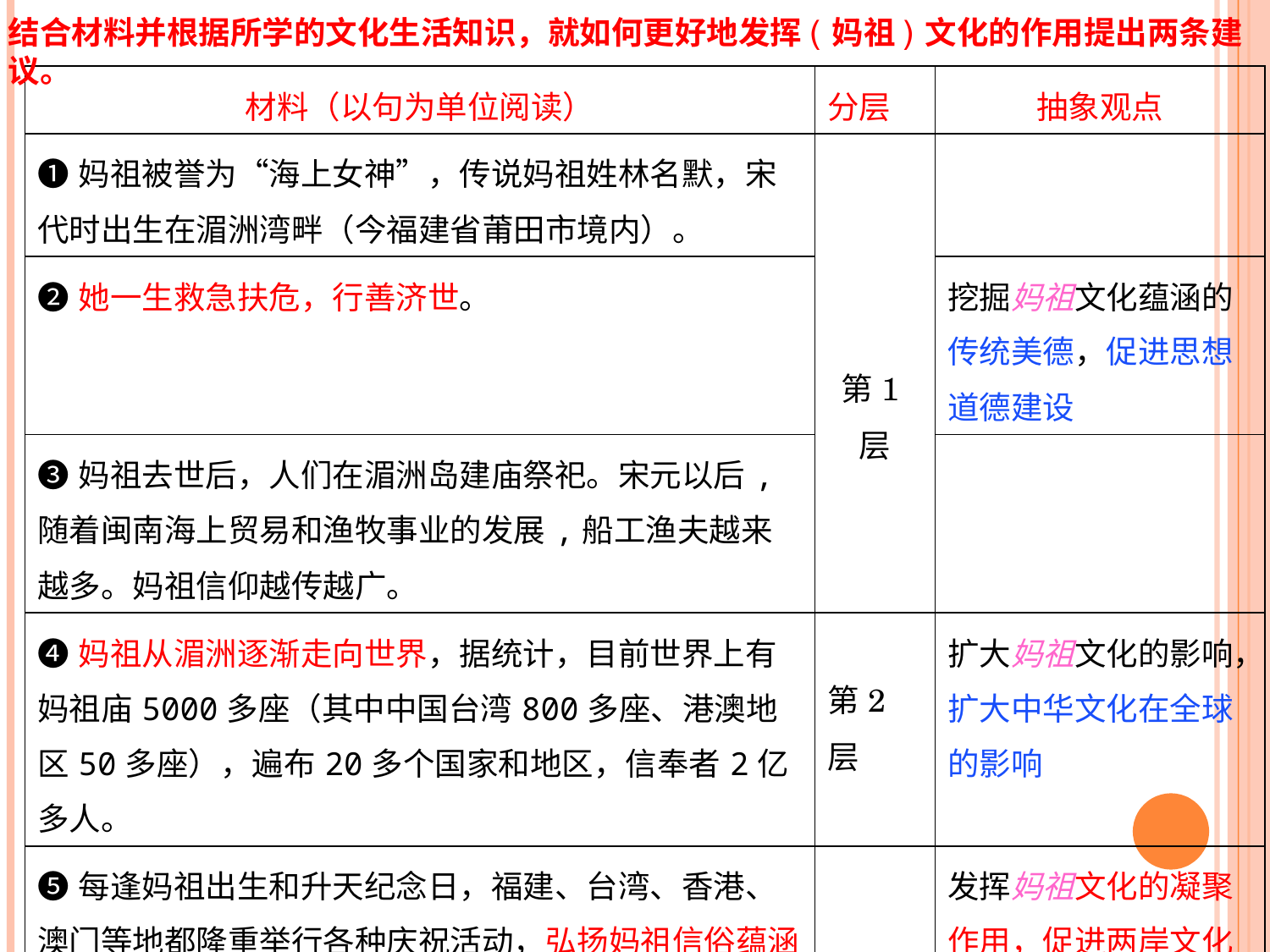

结合材料并根据所学的文化生活知识，就如何更好地发挥(妈祖)文化的作用提出两条建议。
| 材料（以句为单位阅读） | 分层 | 抽象观点 |
| --- | --- | --- |
| ❶妈祖被誉为“海上女神”，传说妈祖姓林名默，宋代时出生在湄洲湾畔（今福建省莆田市境内）。 | 第1层 |  |
| ❷她一生救急扶危，行善济世。 |  | 挖掘妈祖文化蕴涵的传统美德，促进思想道德建设 |
| ❸妈祖去世后，人们在湄洲岛建庙祭祀。宋元以后,随着闽南海上贸易和渔牧事业的发展,船工渔夫越来越多。妈祖信仰越传越广。 |  |  |
| ❹妈祖从湄洲逐渐走向世界，据统计，目前世界上有妈祖庙5000多座（其中中国台湾800多座、港澳地区50多座），遍布20多个国家和地区，信奉者2亿多人。 | 第2层 | 扩大妈祖文化的影响，扩大中华文化在全球的影响 |
| ❺每逢妈祖出生和升天纪念日，福建、台湾、香港、澳门等地都隆重举行各种庆祝活动，弘扬妈祖信俗蕴涵的传统美德，促进文化交流。 | 第3层 | 发挥妈祖文化的凝聚作用，促进两岸文化交流 |
| ❻近年来，到湄洲来祭祀妈祖的台湾同胞、香港同胞、澳门同胞和海外华裔、华侨越来越多，妈祖文化日益成为凝聚华人、华侨的重要精神纽带。 |  | 赋予妈祖文化新的时代内容，更好的发挥其精神纽带作用 |
| ❼2009年，妈祖信俗被评为世界非物质文化遗产。 | 第4层 |  |